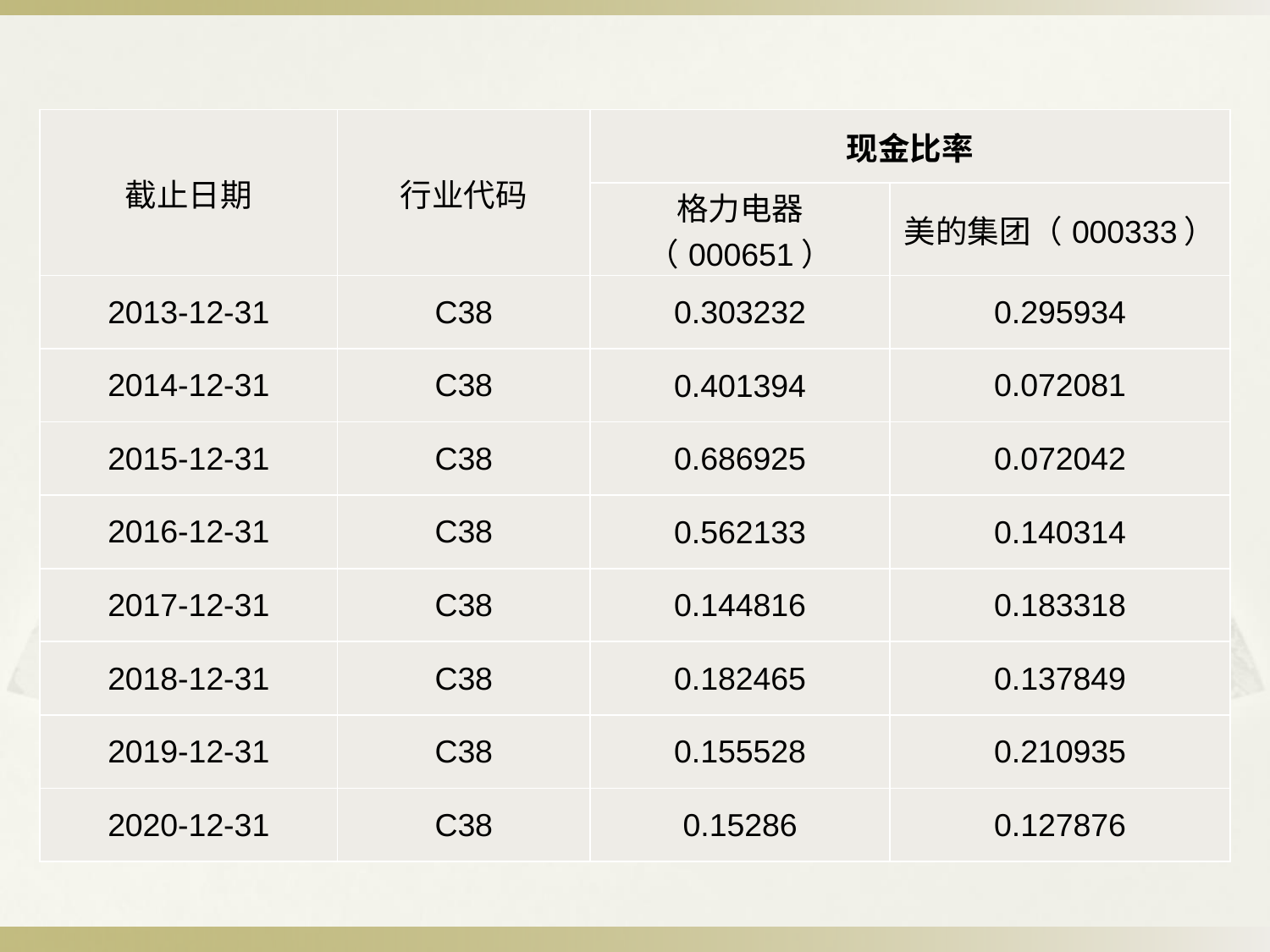

| 截止日期 | 行业代码 | 现金比率 |  |
| --- | --- | --- | --- |
| 截止日期 | 行业代码 | 格力电器（000651） | 美的集团（000333） |
| 2013-12-31 | C38 | 0.303232 | 0.295934 |
| 2014-12-31 | C38 | 0.401394 | 0.072081 |
| 2015-12-31 | C38 | 0.686925 | 0.072042 |
| 2016-12-31 | C38 | 0.562133 | 0.140314 |
| 2017-12-31 | C38 | 0.144816 | 0.183318 |
| 2018-12-31 | C38 | 0.182465 | 0.137849 |
| 2019-12-31 | C38 | 0.155528 | 0.210935 |
| 2020-12-31 | C38 | 0.15286 | 0.127876 |